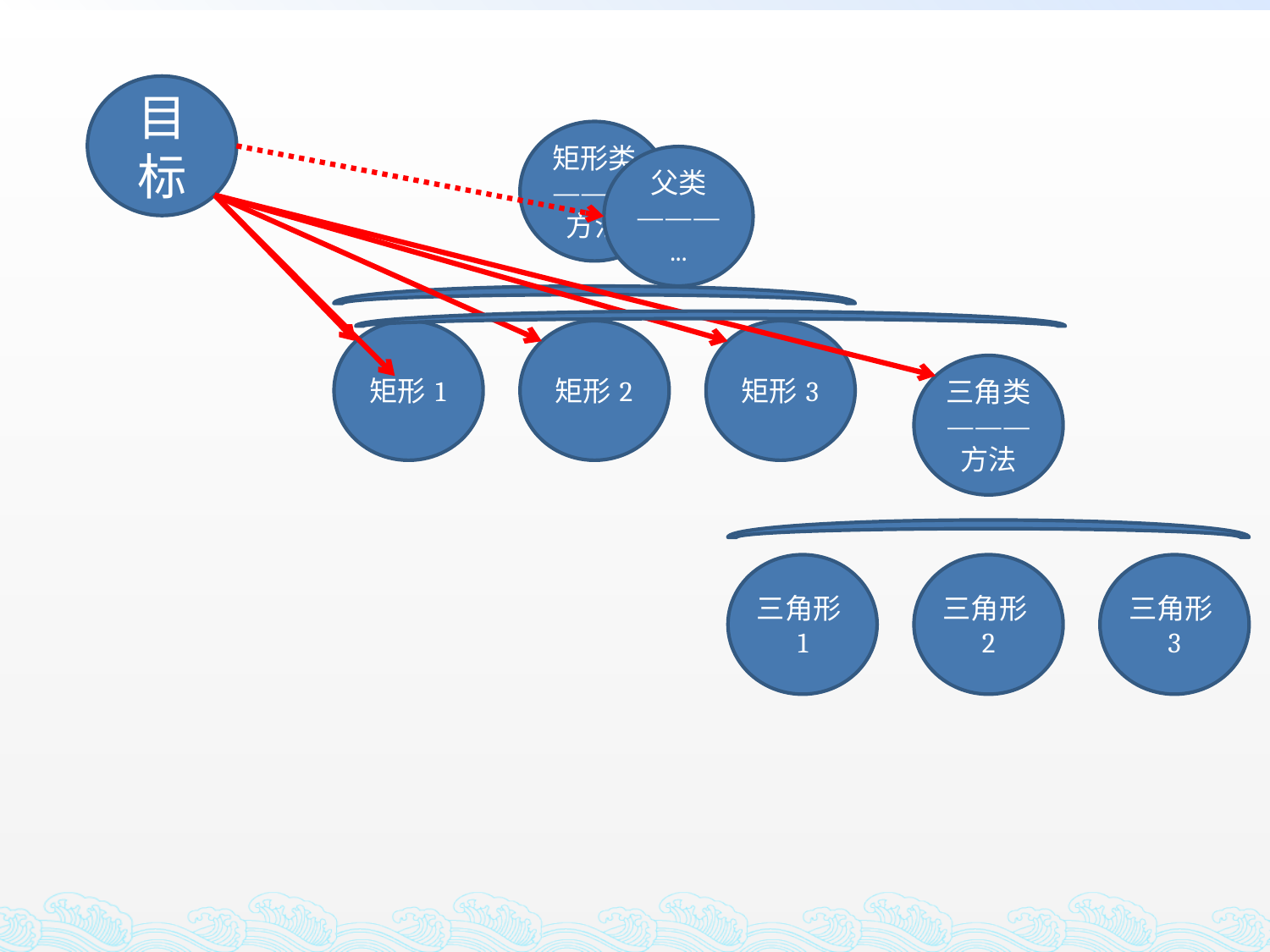

目标
矩形类
———
方法

父类
———
...

矩形1
矩形2
矩形3
三角类
———
方法

三角形1
三角形2
三角形3